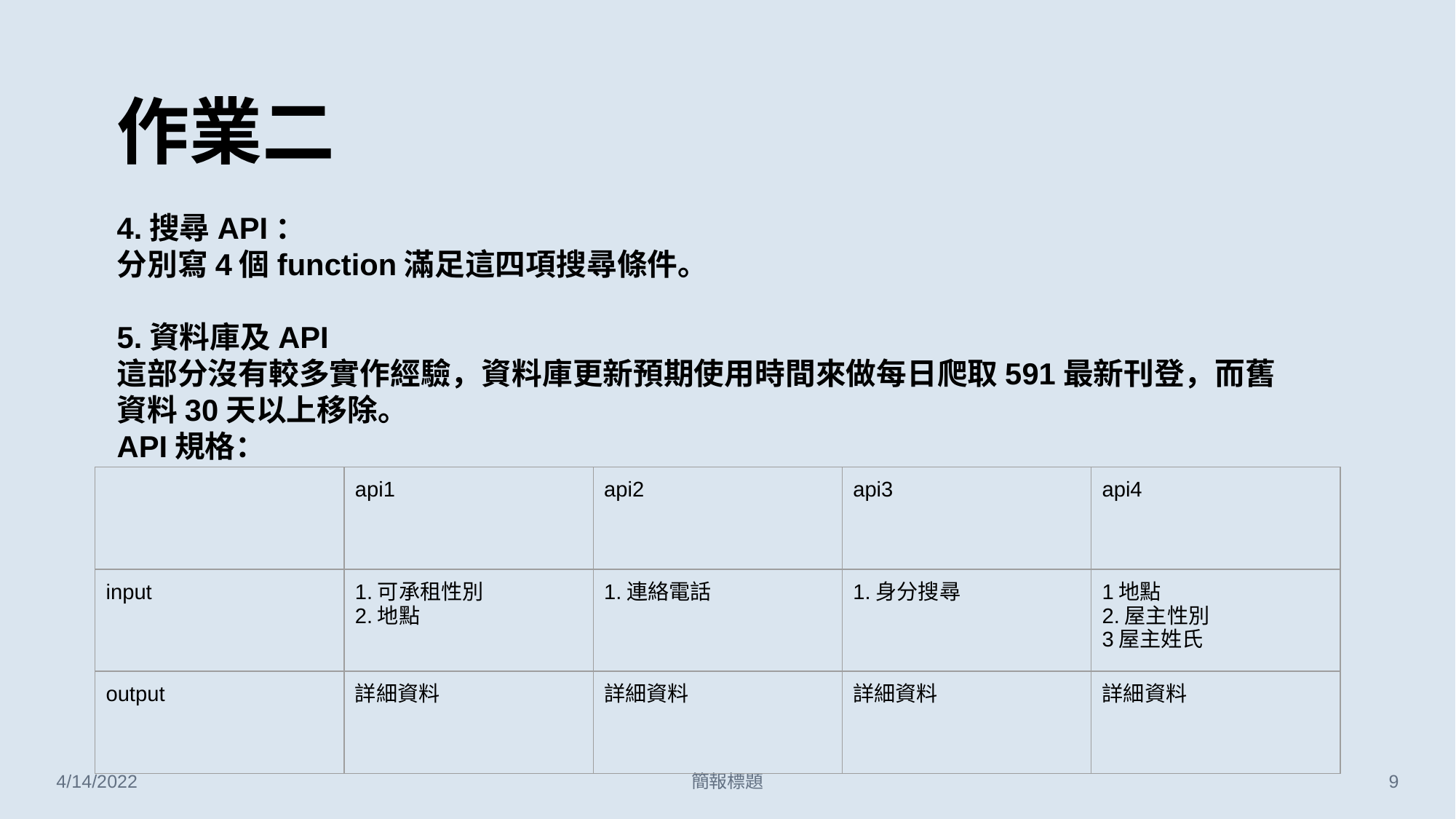

作業二
4.搜尋API：
分別寫4個function滿足這四項搜尋條件。

5.資料庫及API
這部分沒有較多實作經驗，資料庫更新預期使用時間來做每日爬取591最新刊登，而舊資料30天以上移除。
API規格：

|  | api1 | api2 | api3 | api4 |
| --- | --- | --- | --- | --- |
| input | 1.可承租性別 2.地點 | 1.連絡電話 | 1.身分搜尋 | 1地點 2.屋主性別 3屋主姓氏 |
| output | 詳細資料 | 詳細資料 | 詳細資料 | 詳細資料 |
4/14/2022
簡報標題
9